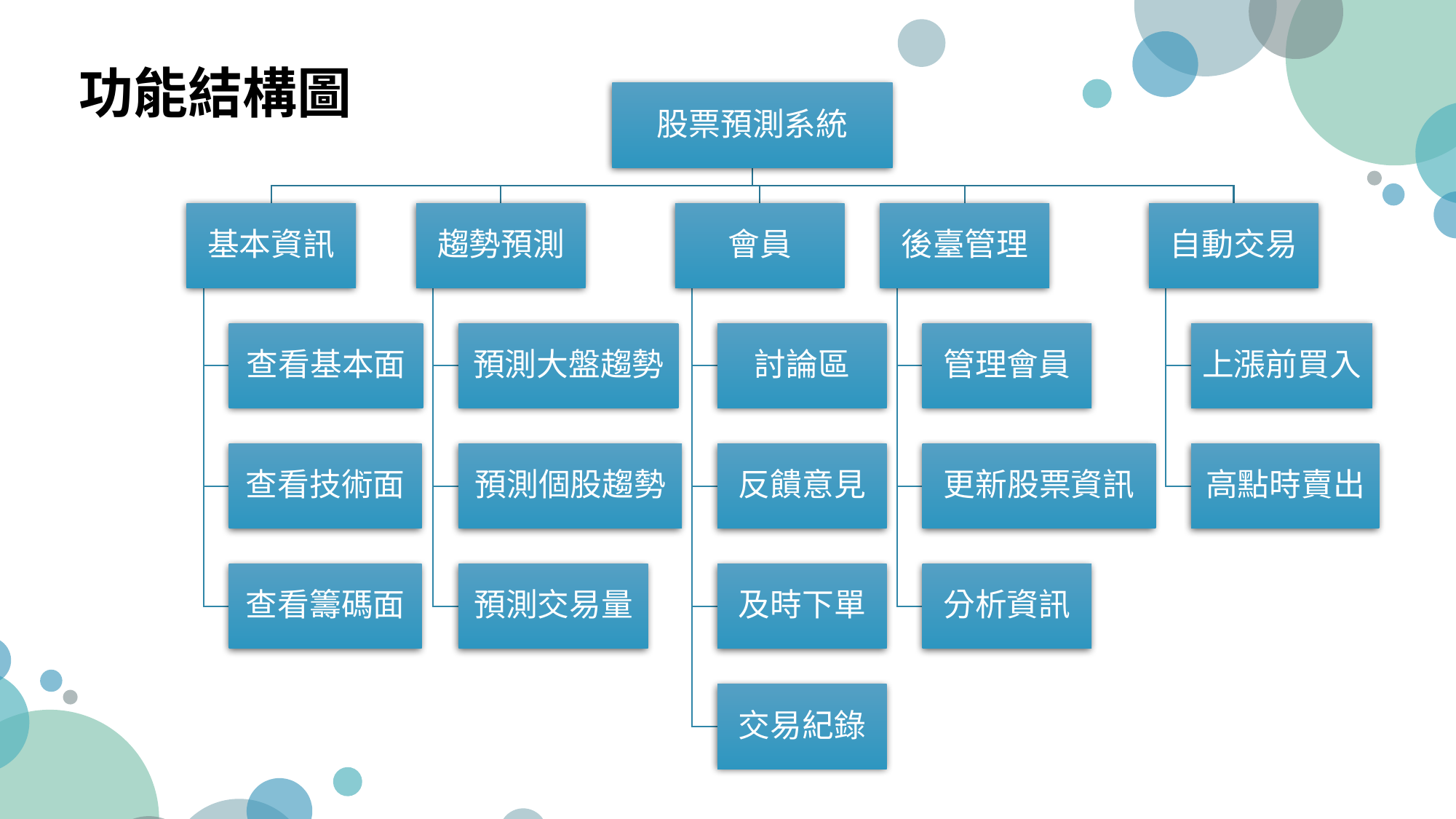

股票預測系統
基本資訊
查看基本面
查看技術面
查看籌碼面
趨勢預測
預測大盤趨勢
預測個股趨勢
預測交易量
會員
討論區
反饋意見
及時下單
交易紀錄
後臺管理
管理會員
更新股票資訊
分析資訊
自動交易
上漲前買入
高點時賣出
功能結構圖